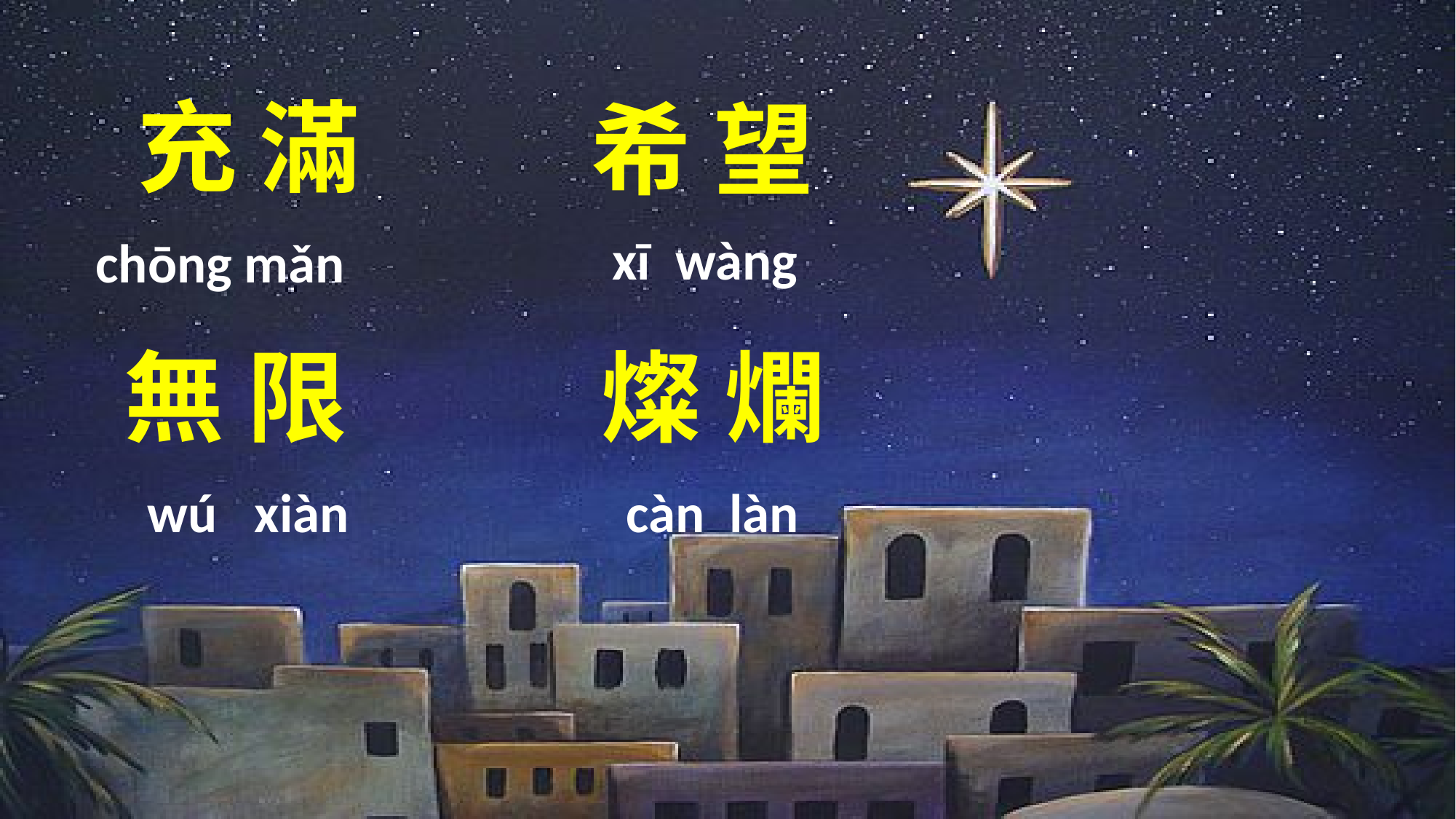

# 充 滿
希 望
xī  wàng
chōng mǎn
無 限
燦 爛
wú   xiàn
càn  làn